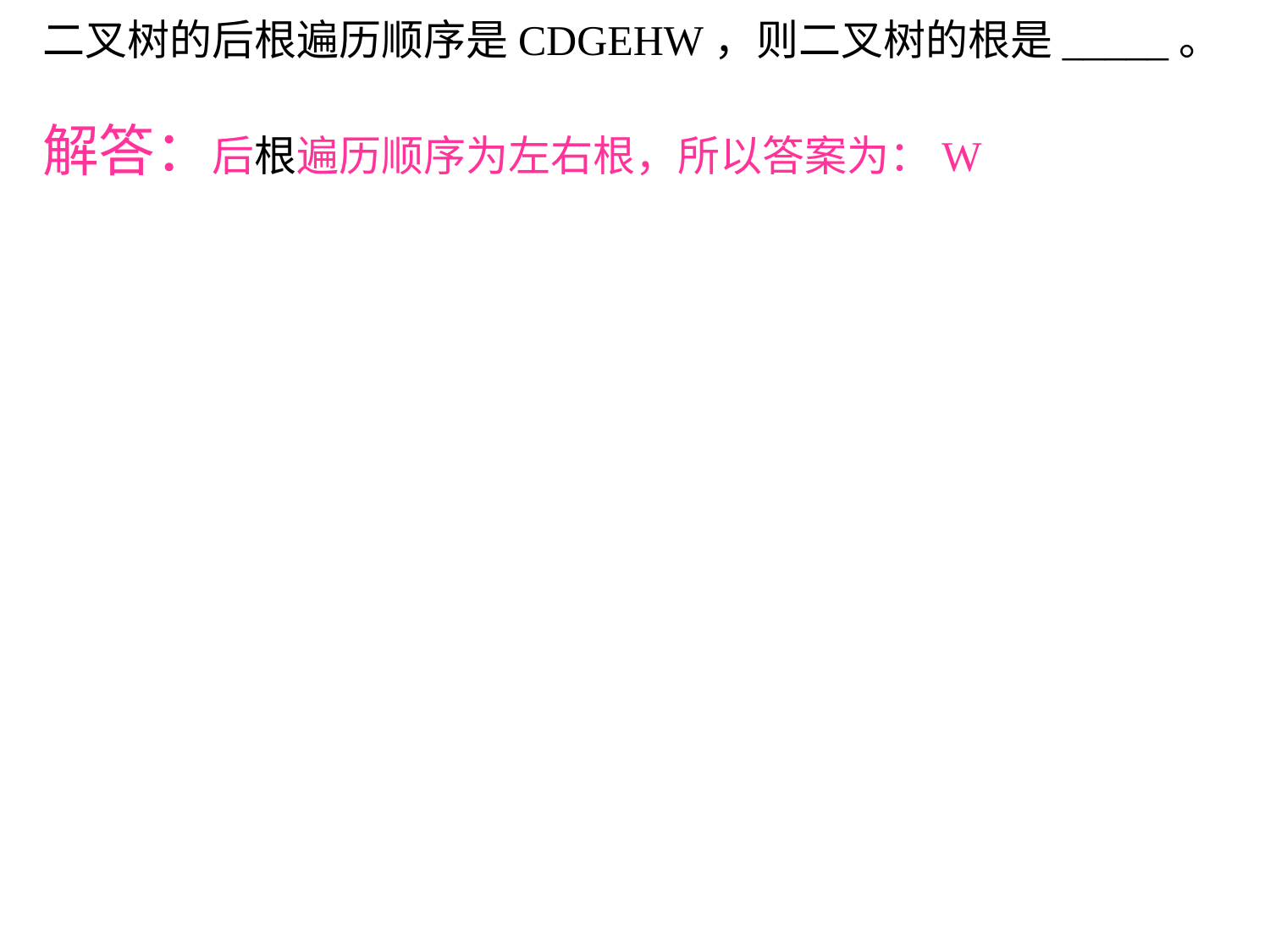

二叉树的后根遍历顺序是CDGEHW，则二叉树的根是_____。

解答：后根遍历顺序为左右根，所以答案为：W